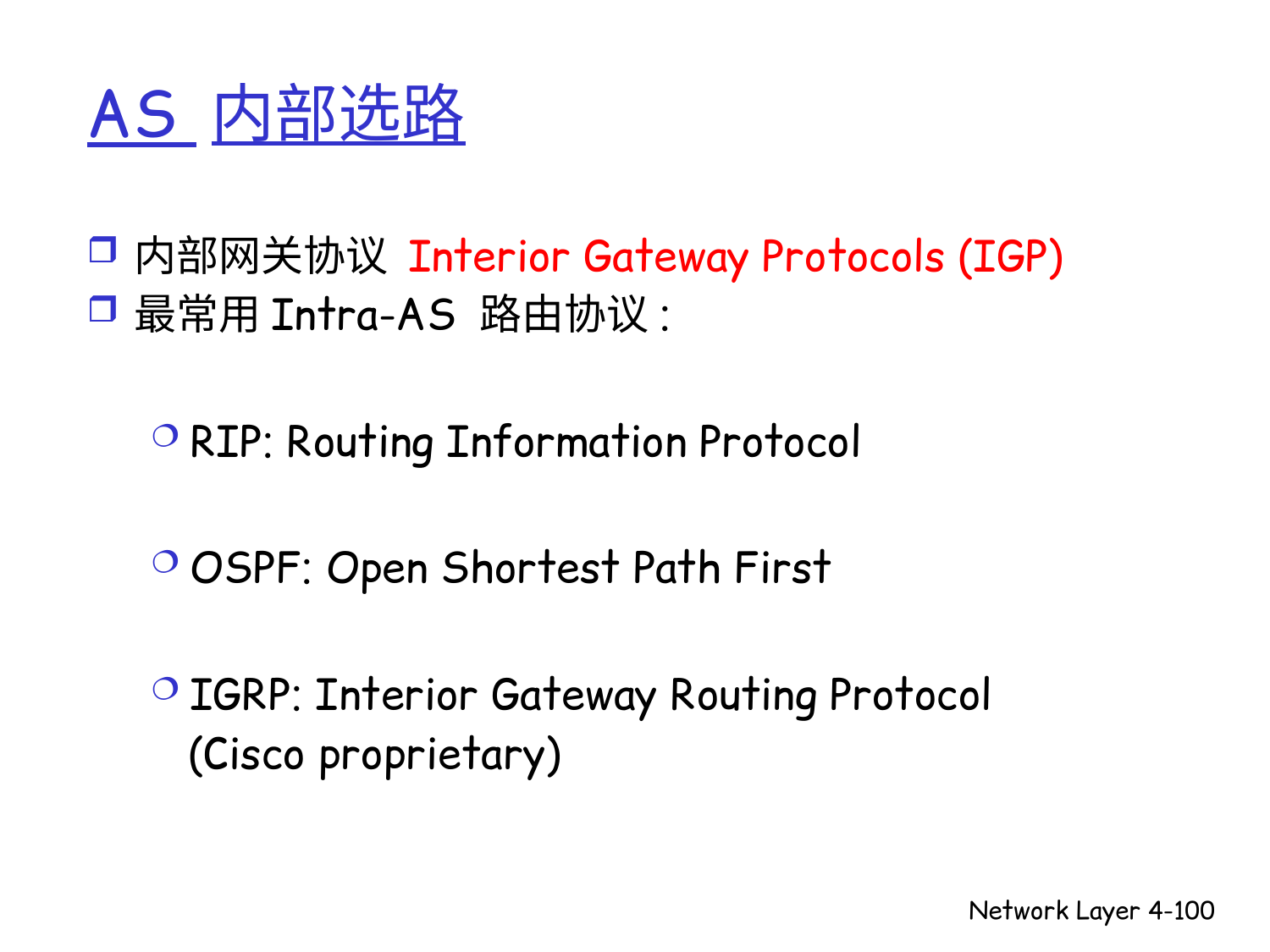

# AS 内部选路
内部网关协议 Interior Gateway Protocols (IGP)
最常用Intra-AS 路由协议:

RIP: Routing Information Protocol

OSPF: Open Shortest Path First

IGRP: Interior Gateway Routing Protocol
   (Cisco proprietary)
Network Layer
4-100